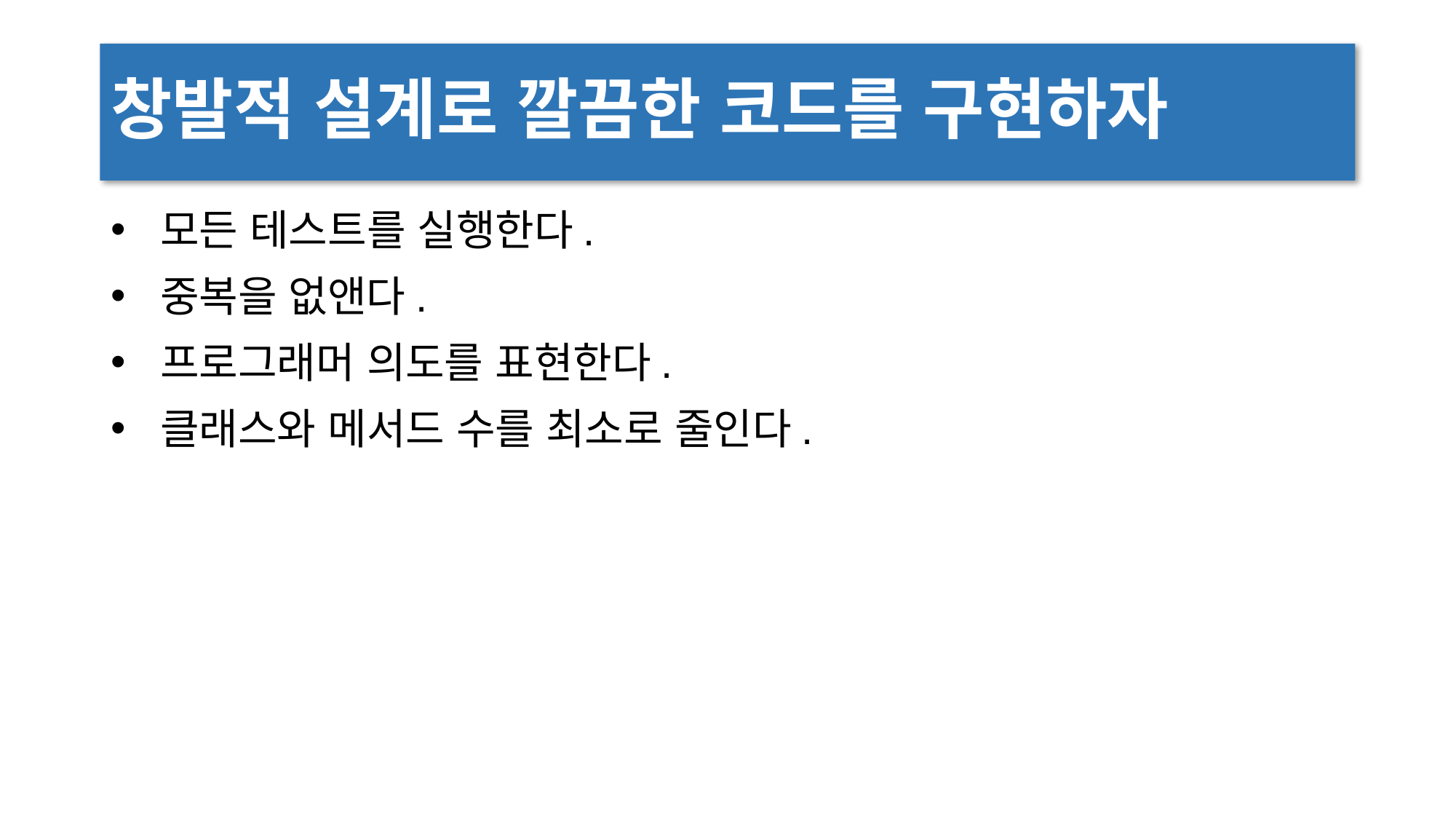

# 창발적 설계로 깔끔한 코드를 구현하자
 모든 테스트를 실행한다.
 중복을 없앤다.
 프로그래머 의도를 표현한다.
 클래스와 메서드 수를 최소로 줄인다.